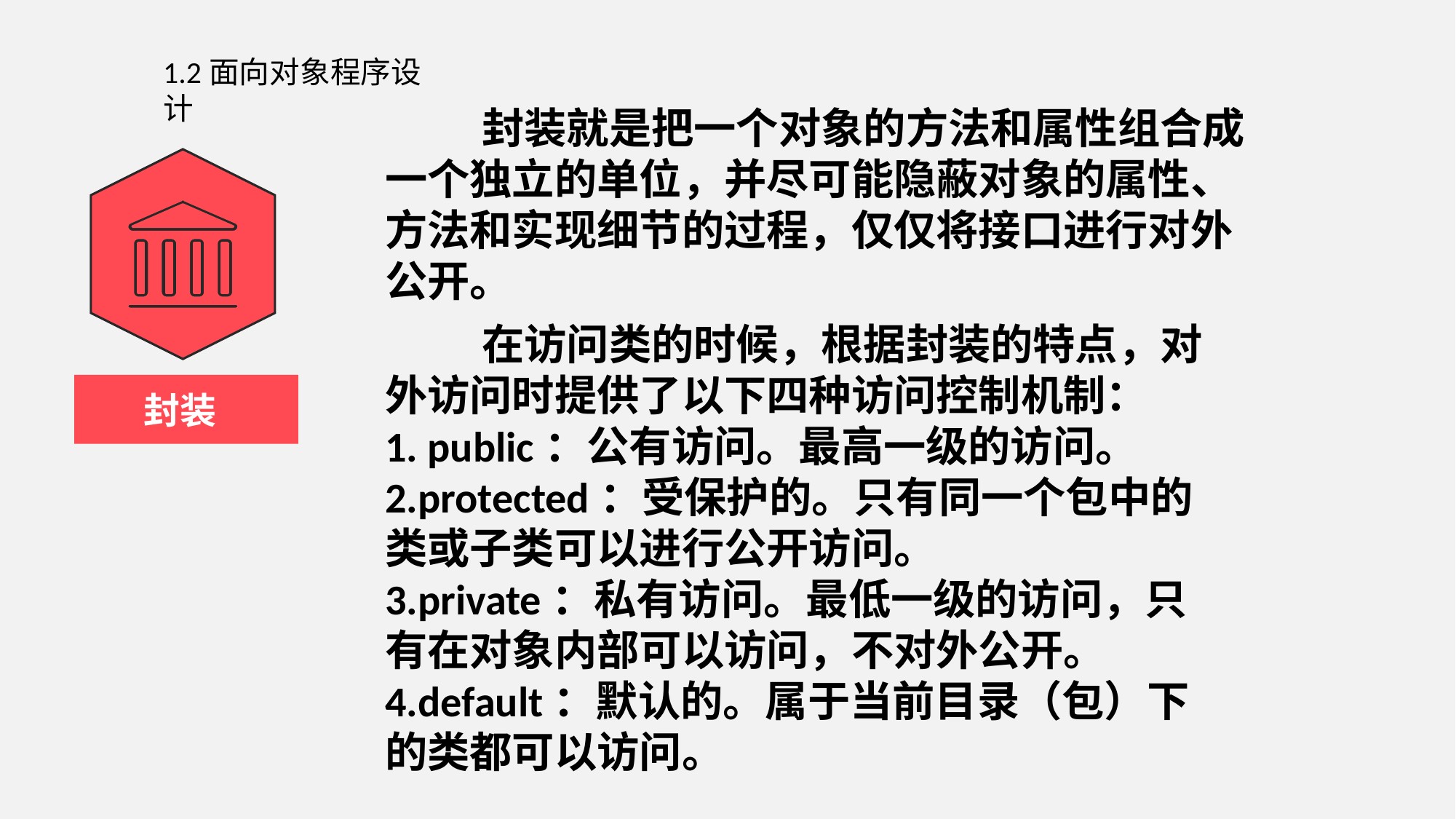

1.2面向对象程序设计
         封装就是把一个对象的方法和属性组合成一个独立的单位，并尽可能隐蔽对象的属性、方法和实现细节的过程，仅仅将接口进行对外公开。

         在访问类的时候，根据封装的特点，对外访问时提供了以下四种访问控制机制：
1. public：公有访问。最高一级的访问。
2.protected：受保护的。只有同一个包中的类或子类可以进行公开访问。
3.private：私有访问。最低一级的访问，只有在对象内部可以访问，不对外公开。
4.default：默认的。属于当前目录（包）下的类都可以访问。

封装